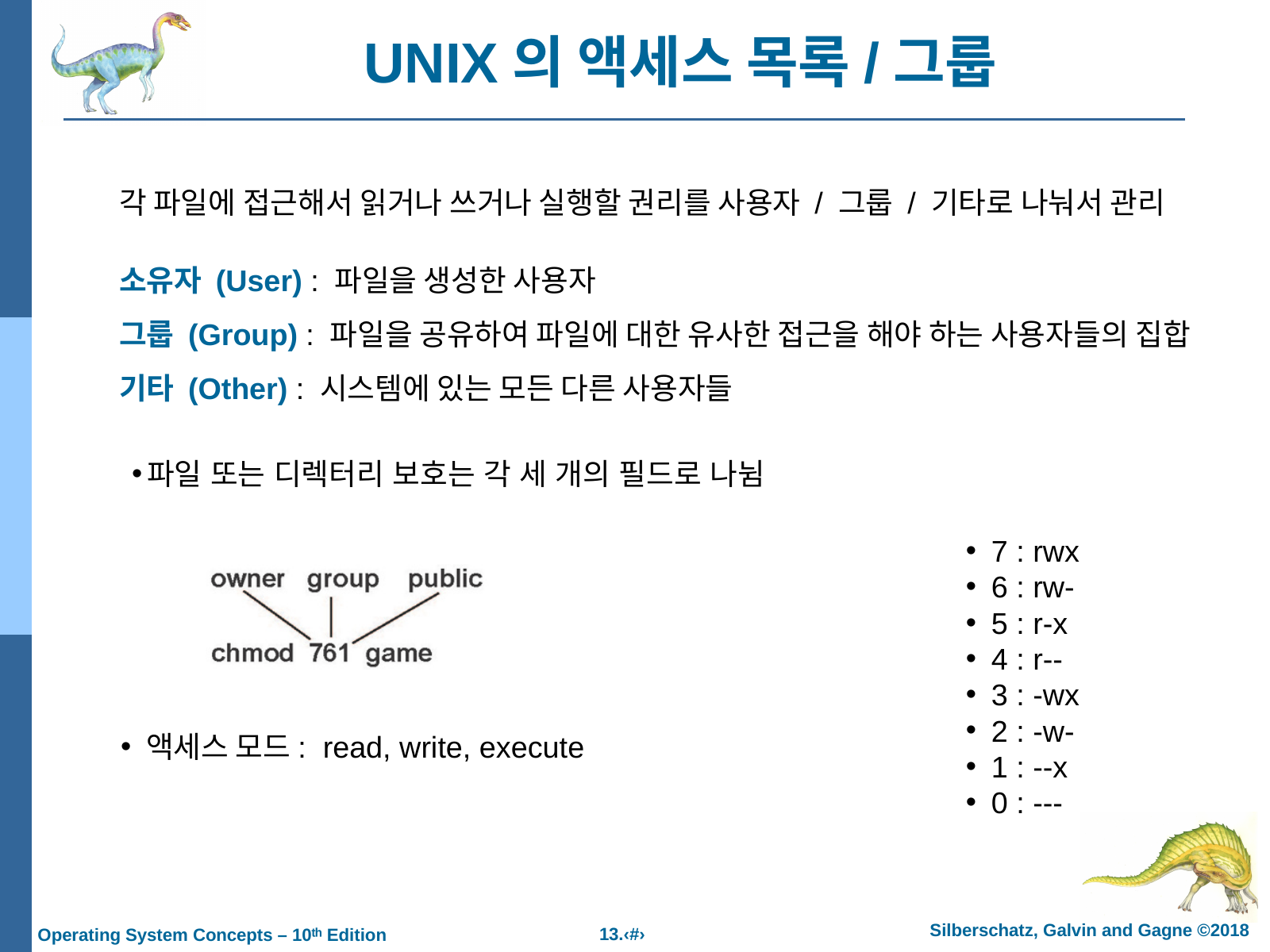

UNIX의 액세스 목록/그룹

각 파일에 접근해서 읽거나 쓰거나 실행할 권리를 사용자 / 그룹 / 기타로 나눠서 관리

소유자 (User) : 파일을 생성한 사용자
그룹 (Group) : 파일을 공유하여 파일에 대한 유사한 접근을 해야 하는 사용자들의 집합
기타 (Other) : 시스템에 있는 모든 다른 사용자들

파일 또는 디렉터리 보호는 각 세 개의 필드로 나뉨
7 : rwx
6 : rw-
5 : r-x
4 : r--
3 : -wx
2 : -w-
1 : --x
0 : ---

액세스 모드:  read, write, execute

Silberschatz, Galvin and Gagne ©2018
13.‹#›
Operating System Concepts – 10ᵗʰ Edition